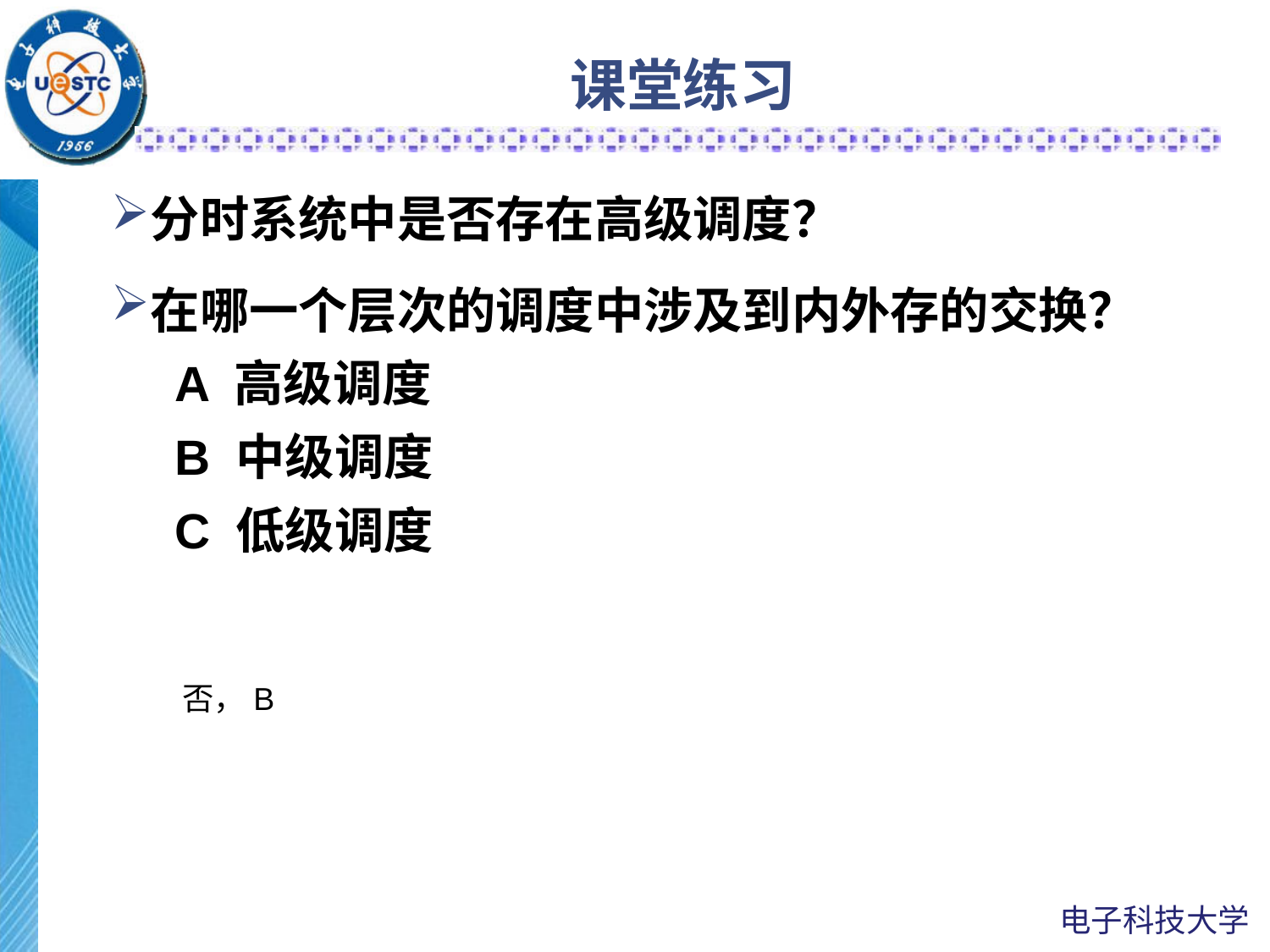

# 课堂练习
分时系统中是否存在高级调度？
在哪一个层次的调度中涉及到内外存的交换？
A 高级调度
B 中级调度
C 低级调度
否，B